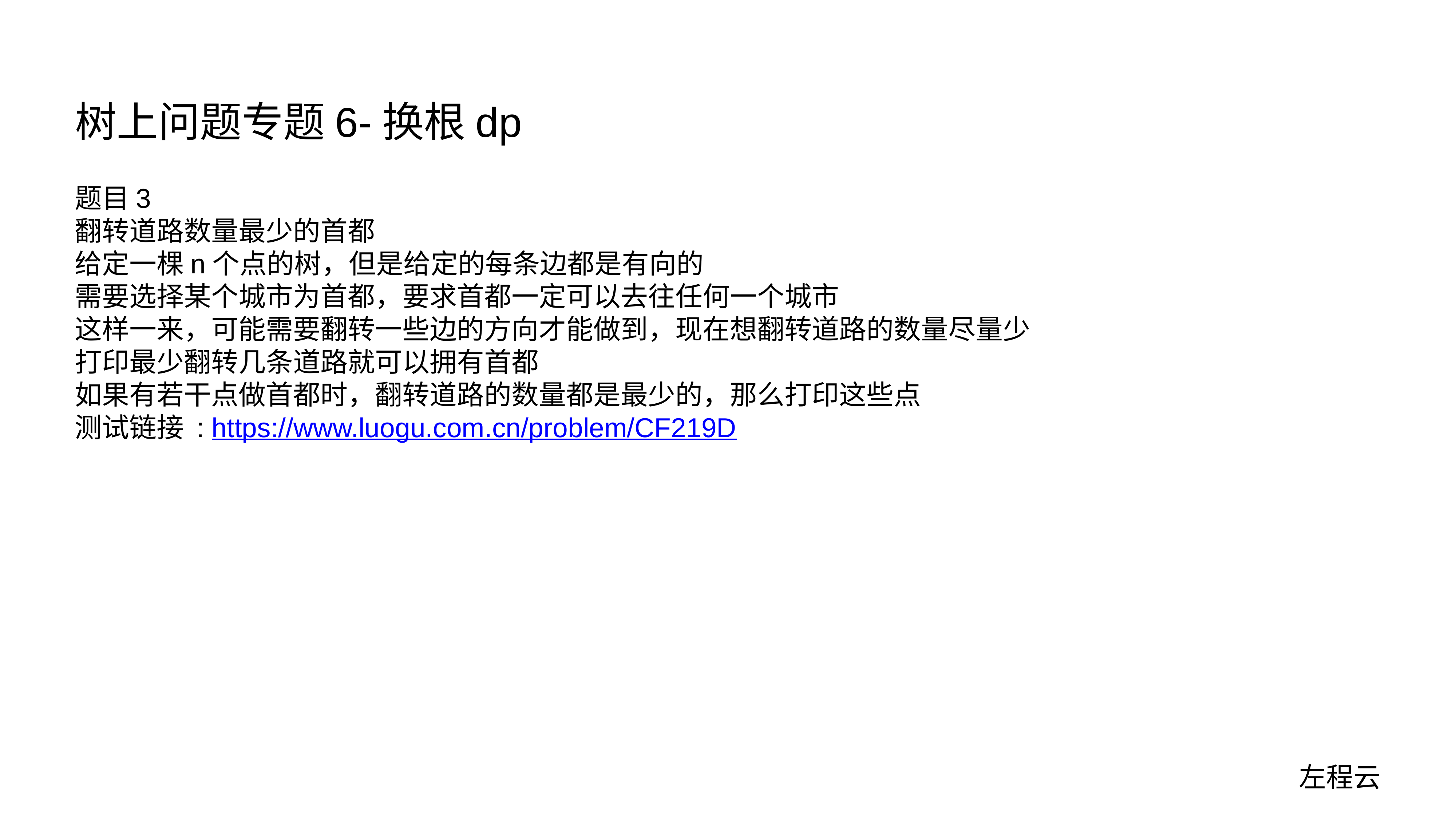

# 树上问题专题6-换根dp
题目3
翻转道路数量最少的首都
给定一棵n个点的树，但是给定的每条边都是有向的
需要选择某个城市为首都，要求首都一定可以去往任何一个城市
这样一来，可能需要翻转一些边的方向才能做到，现在想翻转道路的数量尽量少
打印最少翻转几条道路就可以拥有首都
如果有若干点做首都时，翻转道路的数量都是最少的，那么打印这些点
测试链接 : https://www.luogu.com.cn/problem/CF219D
左程云